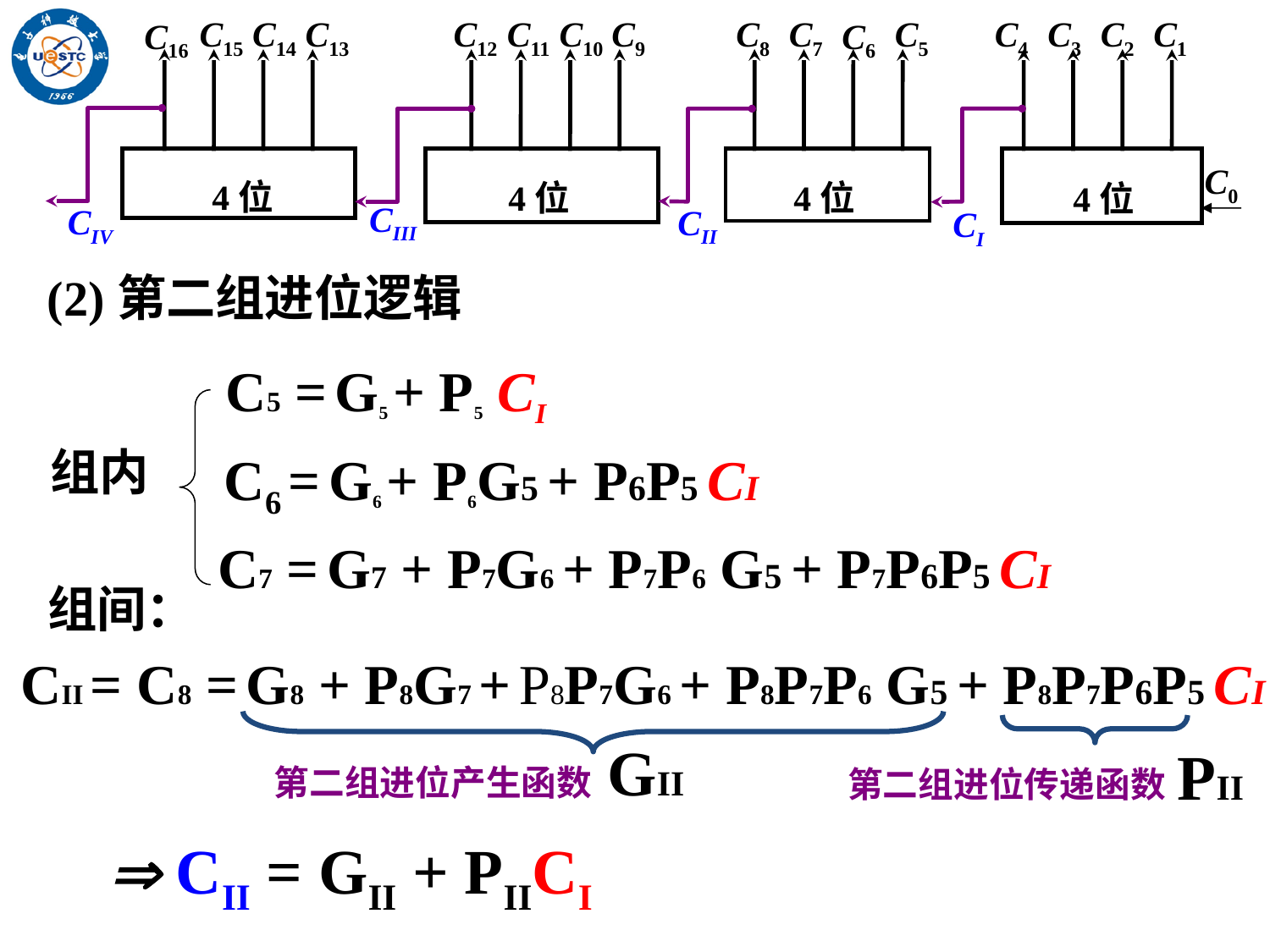

C15
C14
C13
C16
C12
C11
C10
C9
C8
C7
C5
C6
C4
C3
C2
C1

        4位

        4位

      4位

      4位
C0
CIII
CIV
CII
CI

(2)第二组进位逻辑
C5  = G5 + P5 CI

组内
 C6 = G6 + P6G5 + P6P5 CI
 C7  = G7 + P7G6  + P7P6 G5 + P7P6P5 CI
组间：

 CII = C8  = G8 + P8G7 + P8P7G6  + P8P7P6 G5 + P8P7P6P5 CI
GII
PII
第二组进位产生函数
第二组进位传递函数
⇒ CII = GII + PIICI